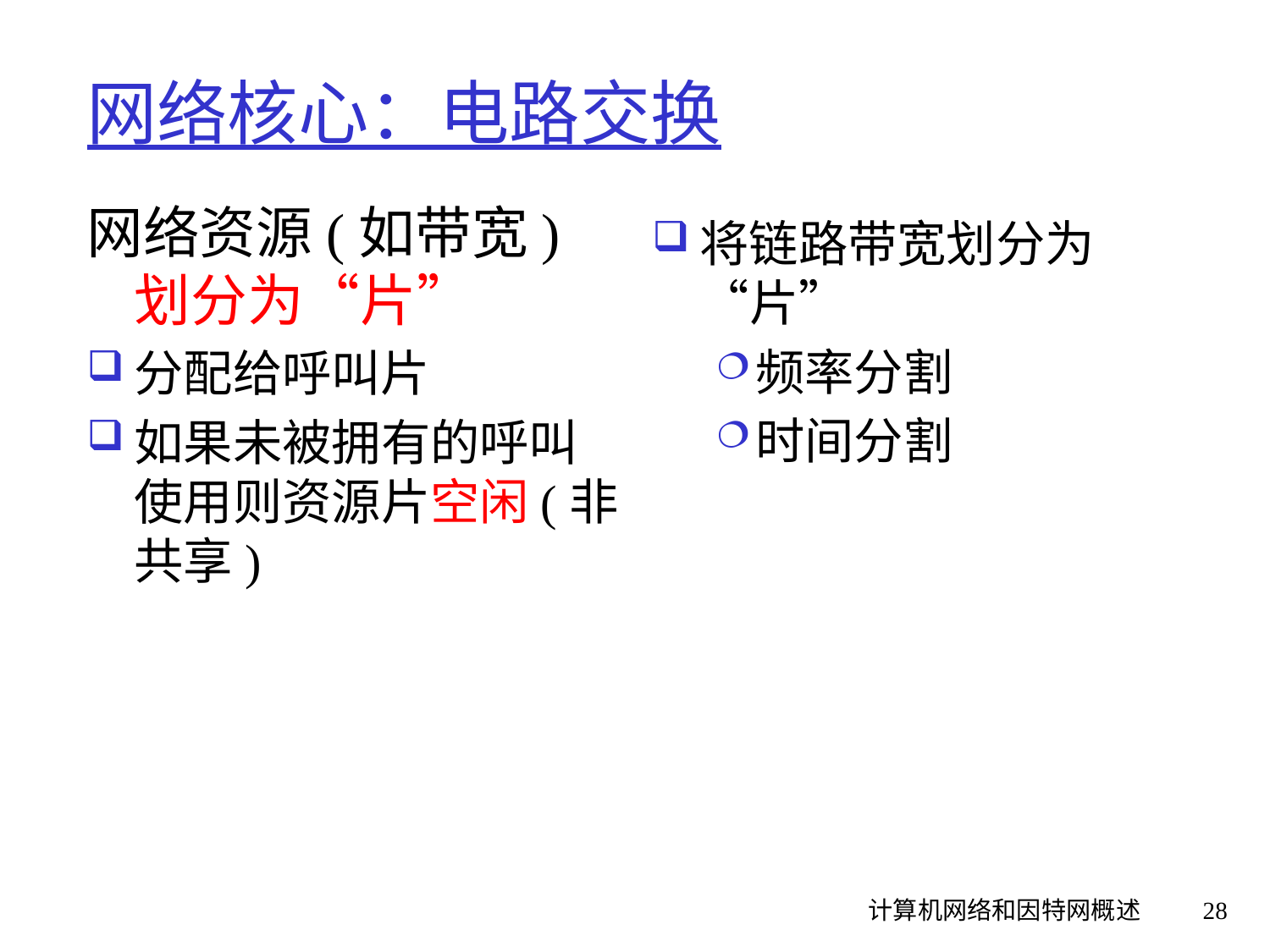

# 网络核心：电路交换
网络资源(如带宽) 划分为“片”
分配给呼叫片
如果未被拥有的呼叫使用则资源片空闲(非共享)
将链路带宽划分为“片”
频率分割
时间分割
计算机网络和因特网概述
28